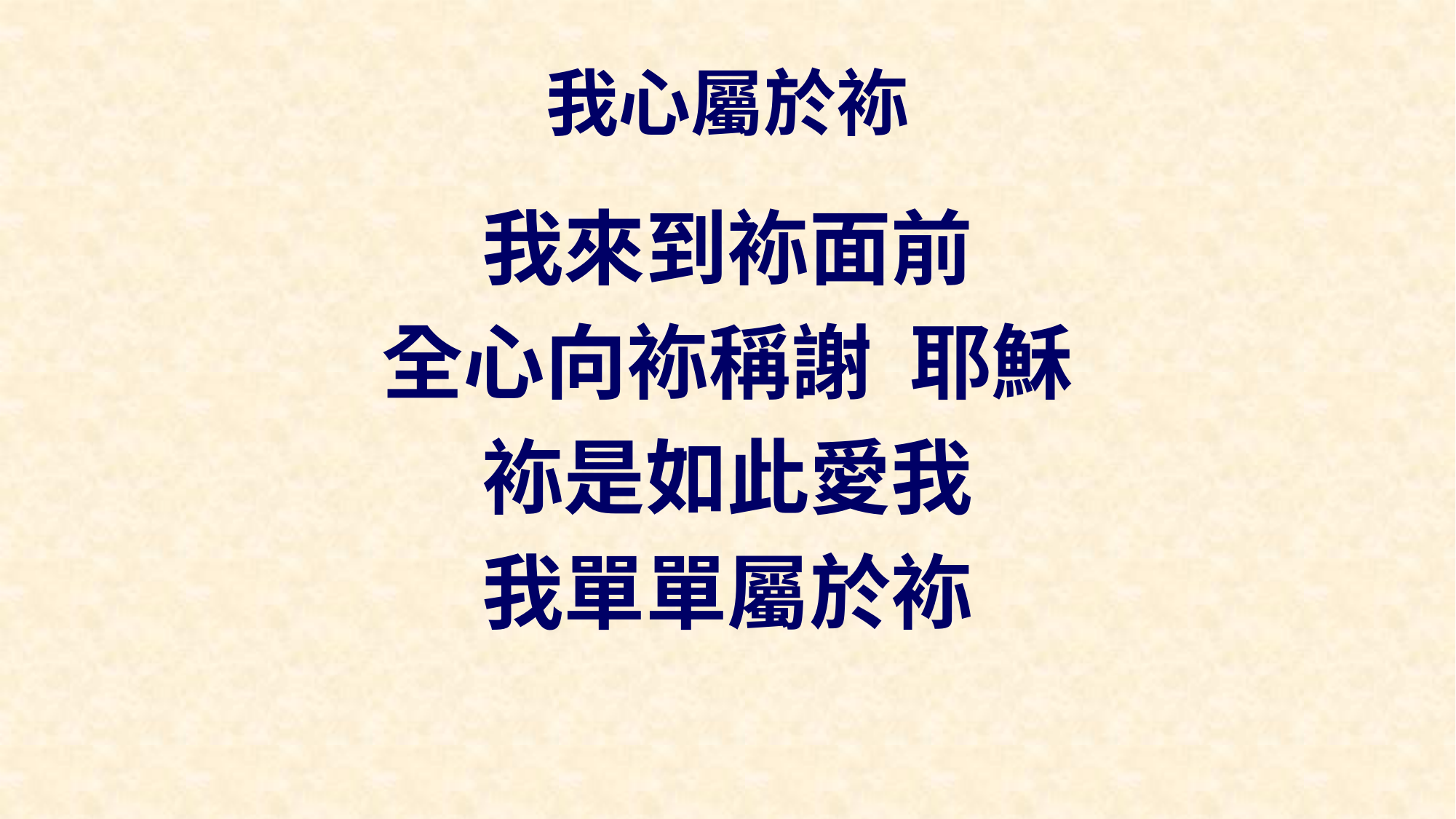

# 我心屬於袮
我來到袮面前
全心向袮稱謝  耶穌
袮是如此愛我
我單單屬於袮